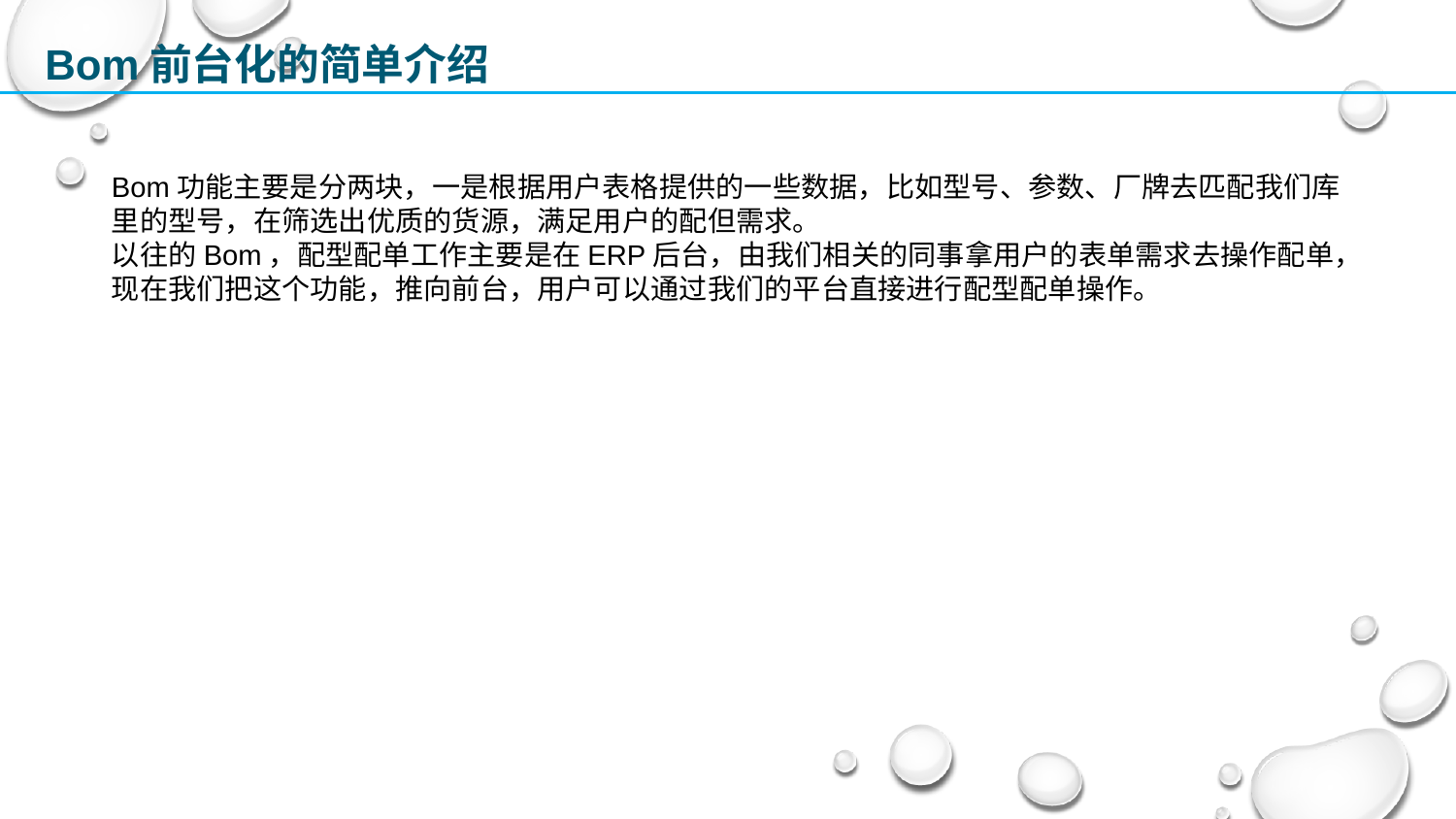

Bom前台化的简单介绍
Bom功能主要是分两块，一是根据用户表格提供的一些数据，比如型号、参数、厂牌去匹配我们库里的型号，在筛选出优质的货源，满足用户的配但需求。
以往的Bom，配型配单工作主要是在ERP后台，由我们相关的同事拿用户的表单需求去操作配单，现在我们把这个功能，推向前台，用户可以通过我们的平台直接进行配型配单操作。